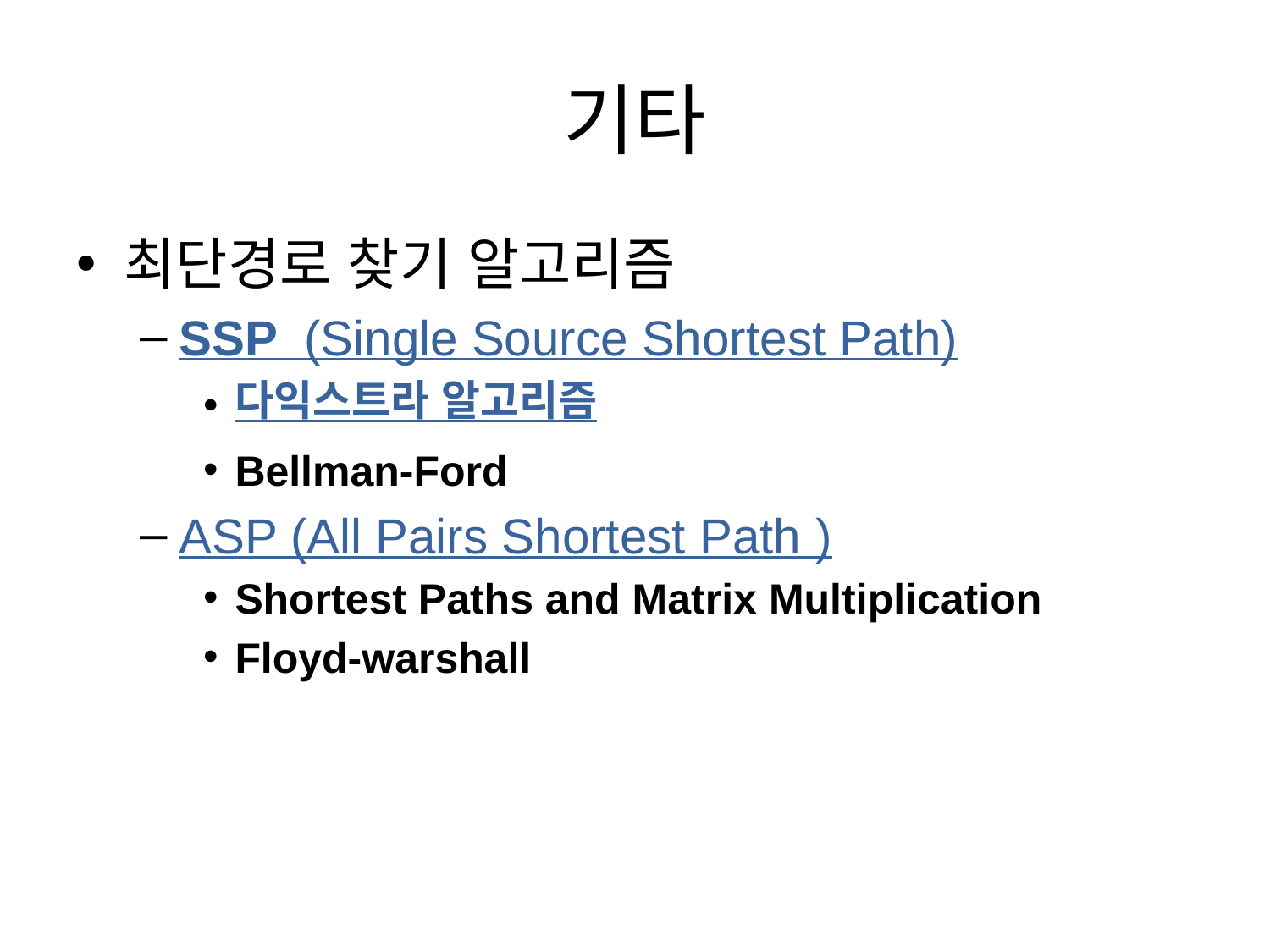

# 기타
최단경로 찾기 알고리즘
SSP  (Single Source Shortest Path)
다익스트라 알고리즘
Bellman-Ford
ASP (All Pairs Shortest Path )
Shortest Paths and Matrix Multiplication
Floyd-warshall